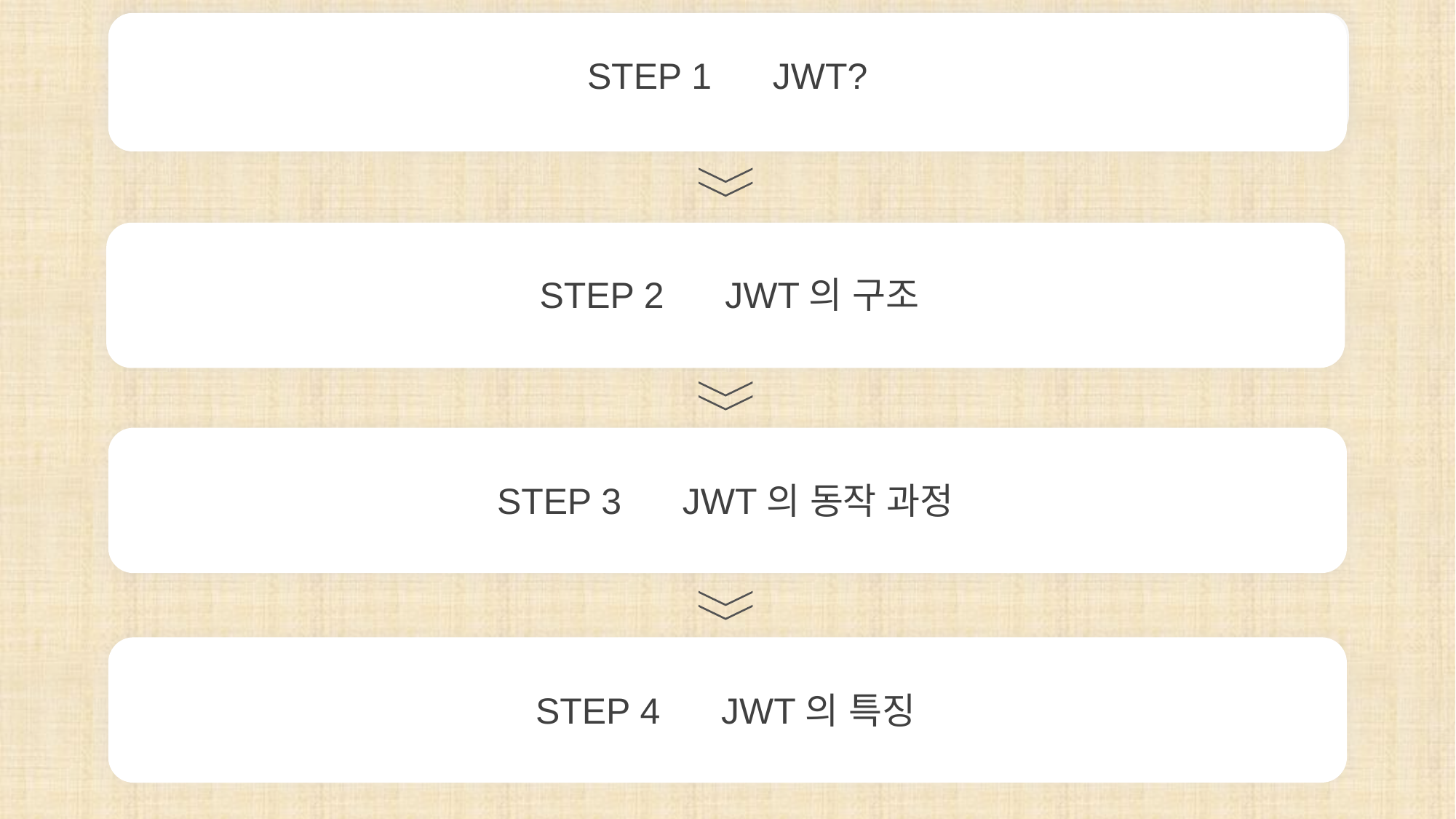

STEP 1      JWT?
STEP 1      BASIC AUTHENTICATION?

STEP 2      JWT의 구조

STEP 3      JWT의 동작 과정

STEP 4      JWT의 특징